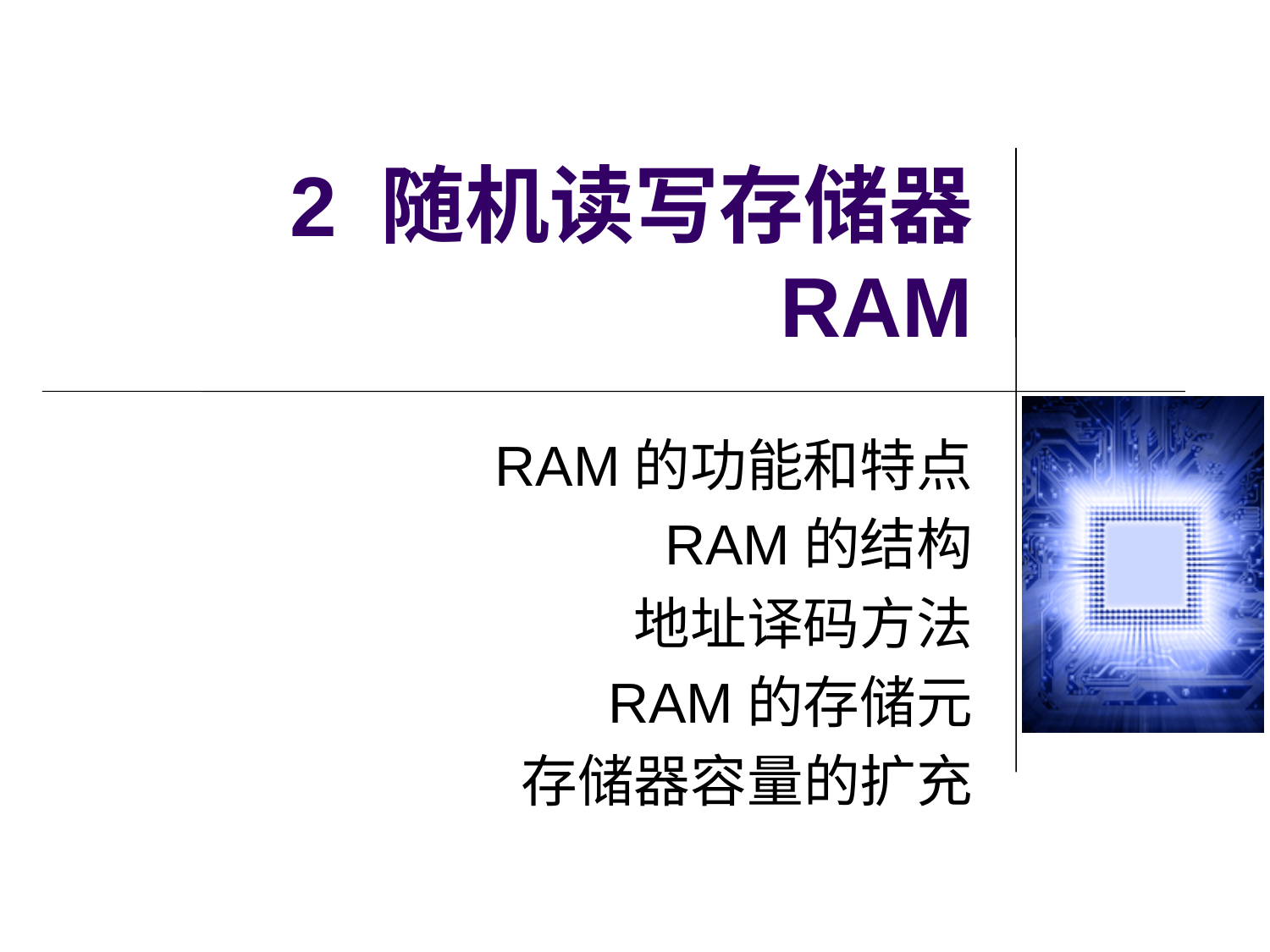

# 2 随机读写存储器 RAM
RAM的功能和特点
RAM的结构
地址译码方法
RAM的存储元
存储器容量的扩充